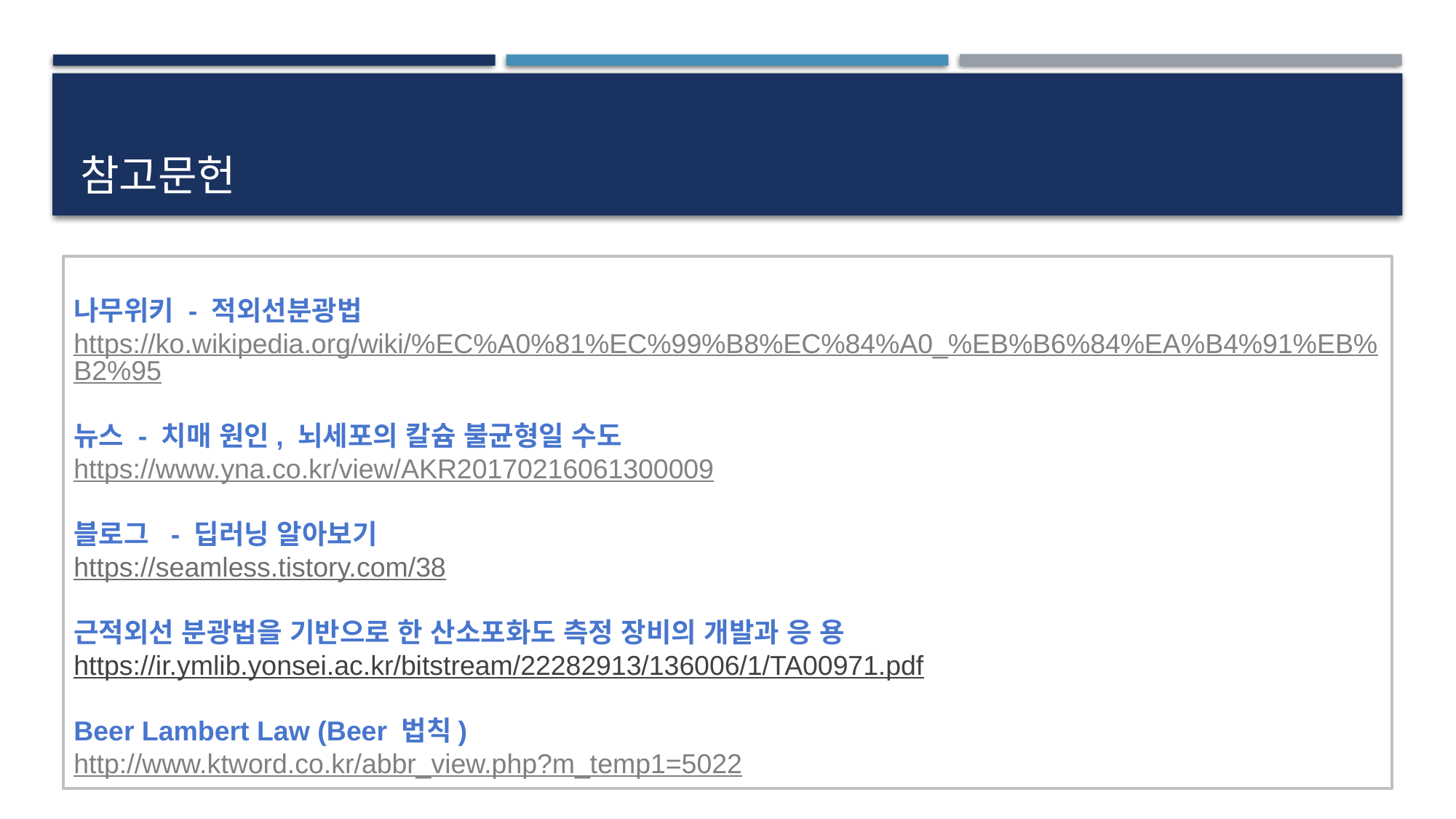

# 참고문헌
나무위키 - 적외선분광법
https://ko.wikipedia.org/wiki/%EC%A0%81%EC%99%B8%EC%84%A0_%EB%B6%84%EA%B4%91%EB%B2%95

뉴스 - 치매 원인, 뇌세포의 칼슘 불균형일 수도
https://www.yna.co.kr/view/AKR20170216061300009

블로그  - 딥러닝 알아보기
https://seamless.tistory.com/38

근적외선 분광법을 기반으로 한 산소포화도 측정 장비의 개발과 응 용
https://ir.ymlib.yonsei.ac.kr/bitstream/22282913/136006/1/TA00971.pdf

Beer Lambert Law (Beer 법칙)
http://www.ktword.co.kr/abbr_view.php?m_temp1=5022